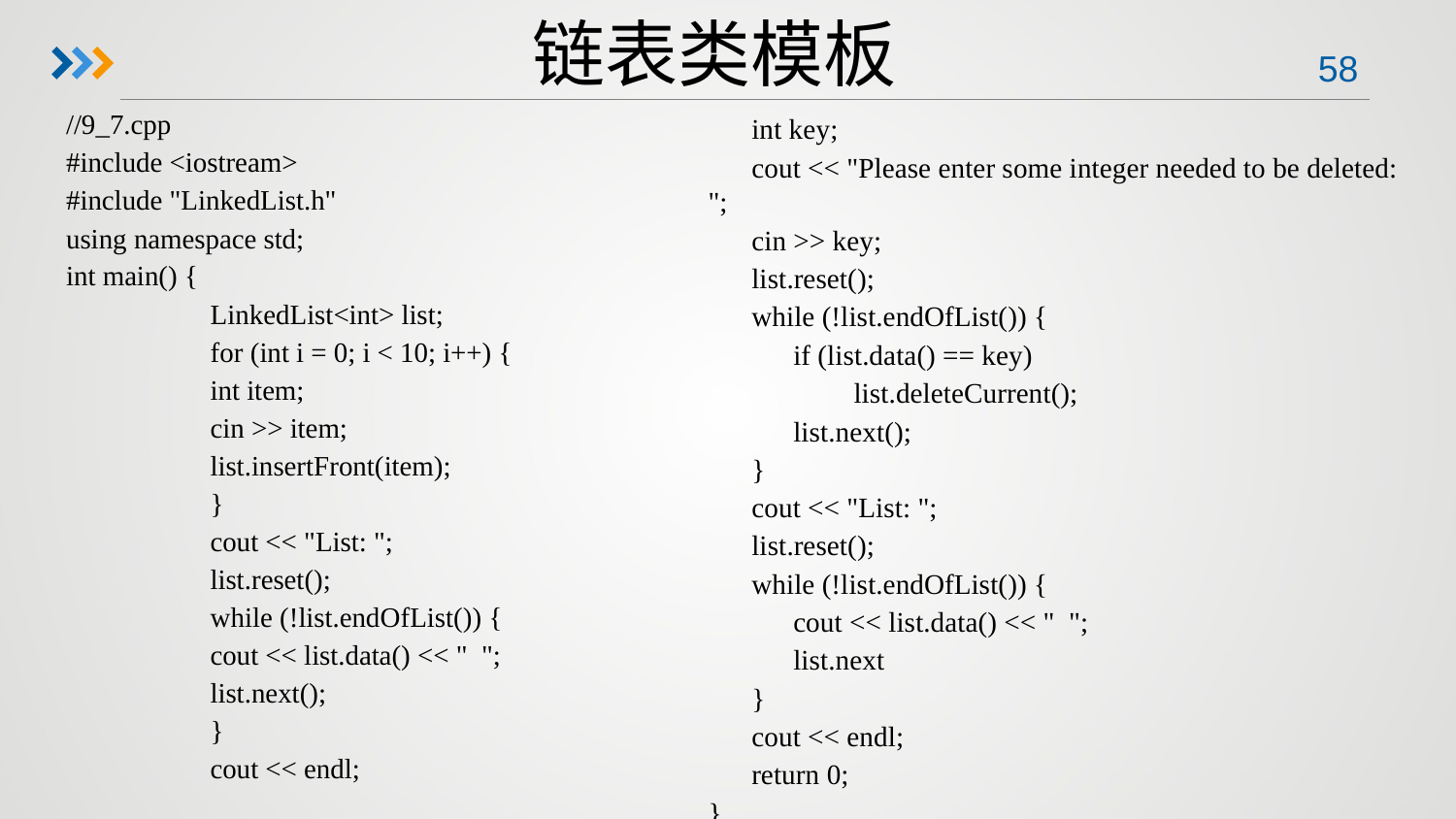

链表类模板
//9_7.cpp
#include <iostream>
#include "LinkedList.h"
using namespace std;
int main() {
	LinkedList<int> list;
	for (int i = 0; i < 10; i++) {
		int item;
		cin >> item;
		list.insertFront(item);
	}
	cout << "List: ";
	list.reset();
	while (!list.endOfList()) {
		cout << list.data() << "  ";
		list.next();
	}
	cout << endl;

	int key;
	cout << "Please enter some integer needed to be deleted: ";
	cin >> key;
	list.reset();
	while (!list.endOfList()) {
		if (list.data() == key)
			list.deleteCurrent();
		list.next();
	}
	cout << "List: ";
	list.reset();
	while (!list.endOfList()) {
		cout << list.data() << "  ";
		list.next
	}
	cout << endl;
	return 0;
}